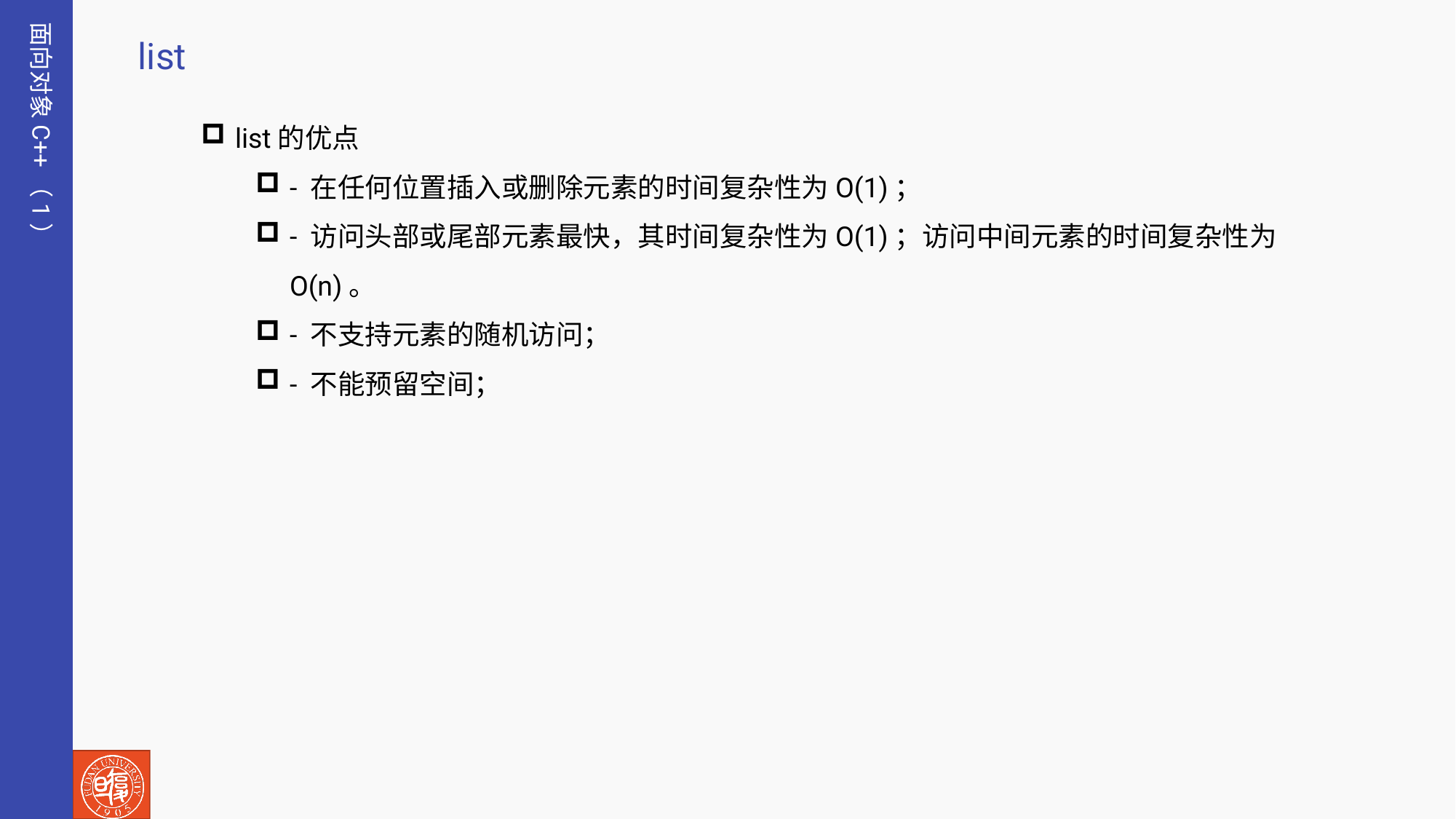

面向对象C++（1）
list
list的优点
- 在任何位置插入或删除元素的时间复杂性为O(1)；
- 访问头部或尾部元素最快，其时间复杂性为O(1)；访问中间元素的时间复杂性为O(n)。
- 不支持元素的随机访问；
- 不能预留空间；